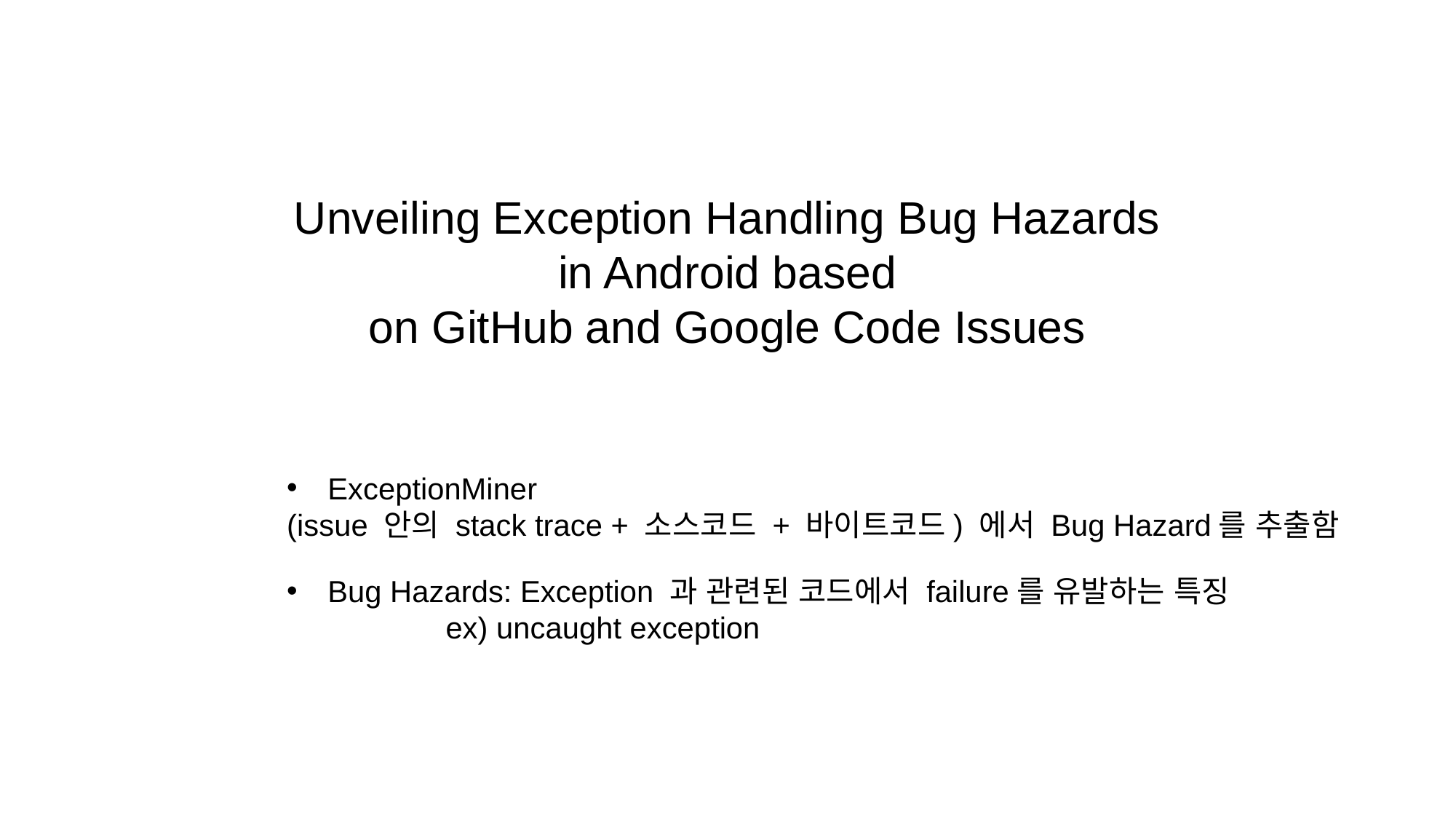

Unveiling Exception Handling Bug Hazards
in Android based
on GitHub and Google Code Issues
ExceptionMiner
(issue 안의 stack trace + 소스코드 + 바이트코드) 에서 Bug Hazard를 추출함
Bug Hazards: Exception 과 관련된 코드에서 failure를 유발하는 특징
                   ex) uncaught exception